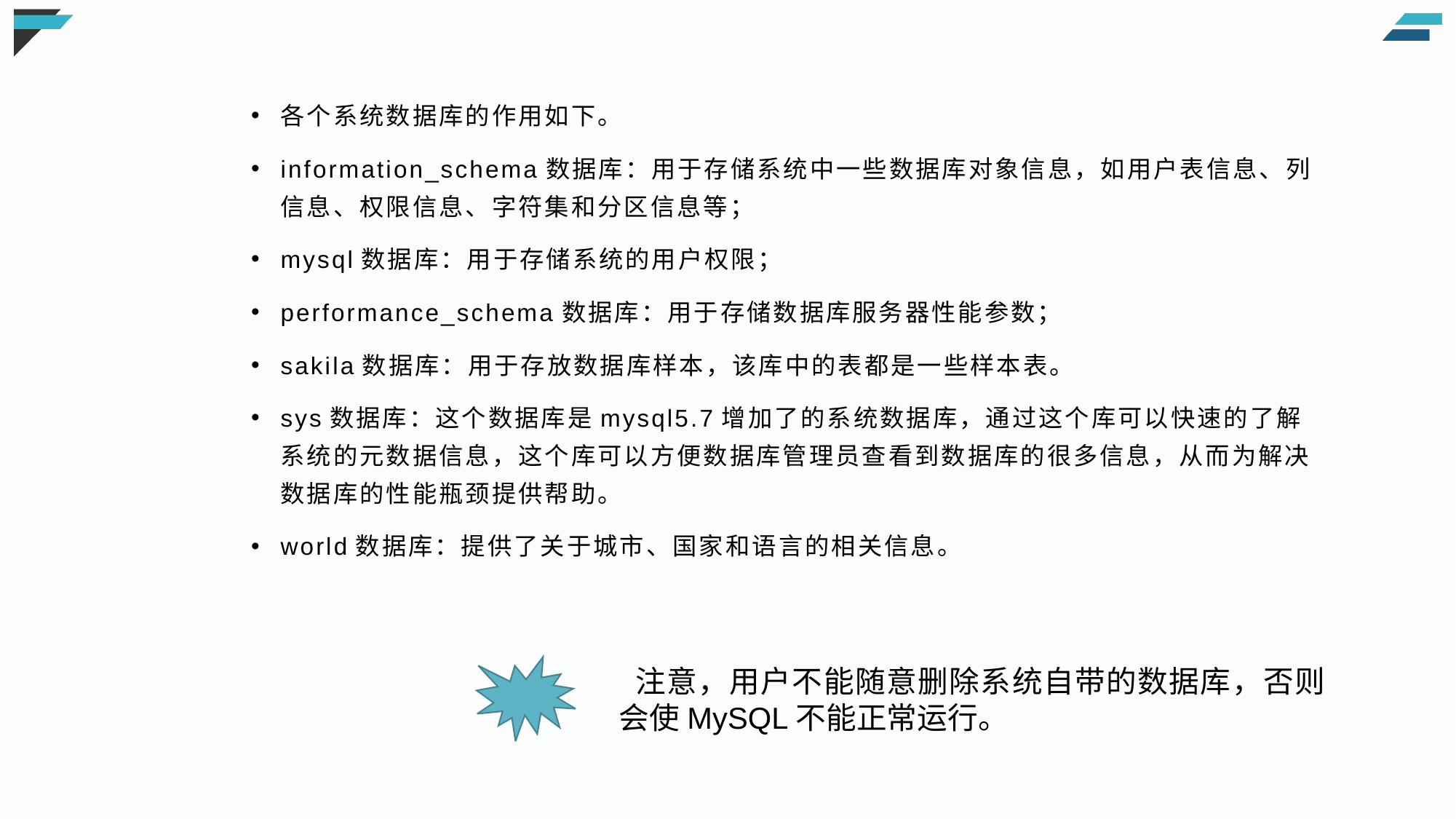

各个系统数据库的作用如下。
information_schema数据库：用于存储系统中一些数据库对象信息，如用户表信息、列信息、权限信息、字符集和分区信息等；
mysql数据库：用于存储系统的用户权限；
performance_schema数据库：用于存储数据库服务器性能参数；
sakila数据库：用于存放数据库样本，该库中的表都是一些样本表。
sys数据库：这个数据库是mysql5.7增加了的系统数据库，通过这个库可以快速的了解系统的元数据信息，这个库可以方便数据库管理员查看到数据库的很多信息，从而为解决数据库的性能瓶颈提供帮助。
world数据库：提供了关于城市、国家和语言的相关信息。

 注意，用户不能随意删除系统自带的数据库，否则会使MySQL不能正常运行。